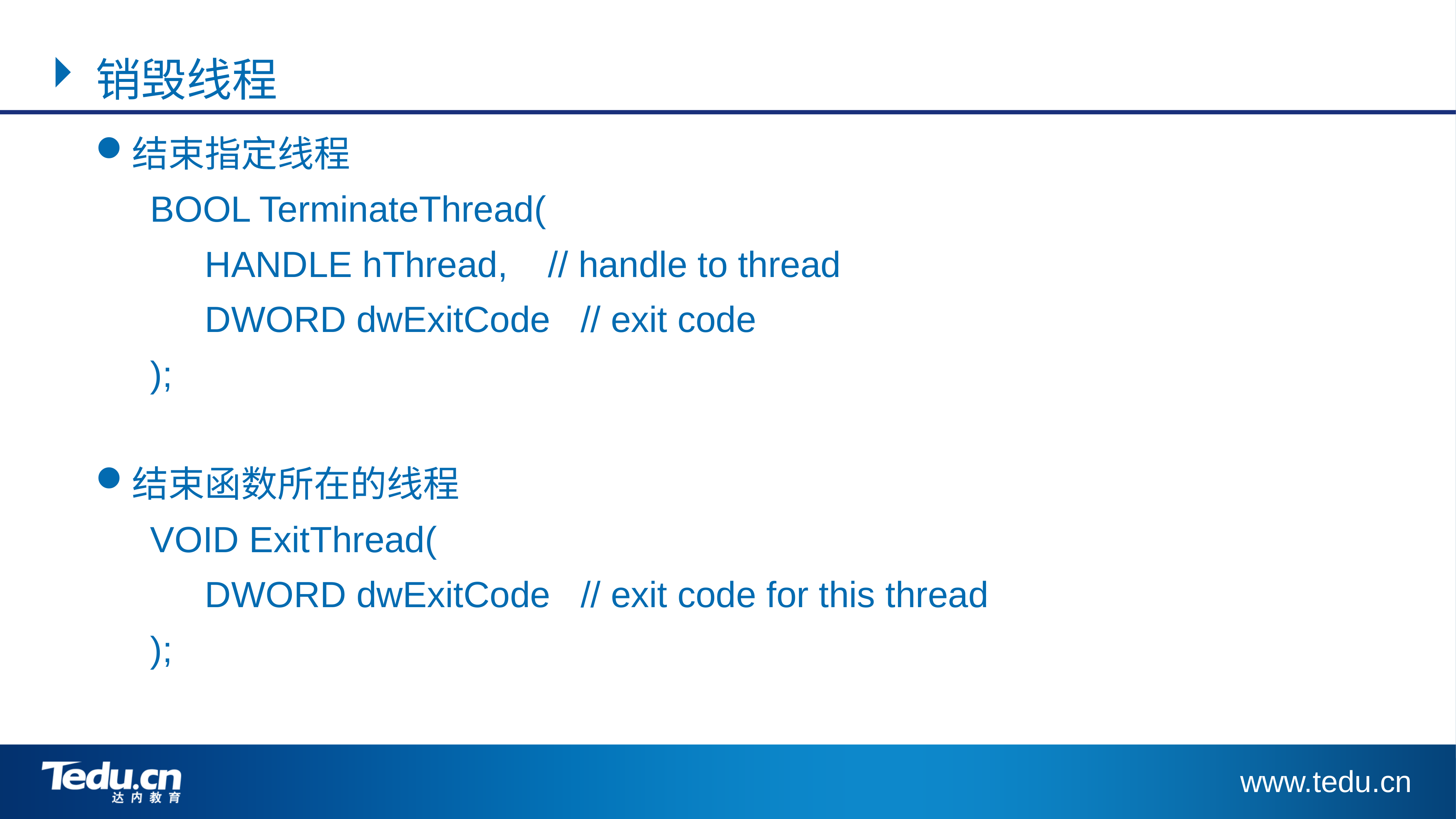

销毁线程
结束指定线程
	BOOL TerminateThread(
  		HANDLE hThread,    // handle to thread
  		DWORD dwExitCode   // exit code
	);

结束函数所在的线程
	VOID ExitThread(
		DWORD dwExitCode   // exit code for this thread
	);